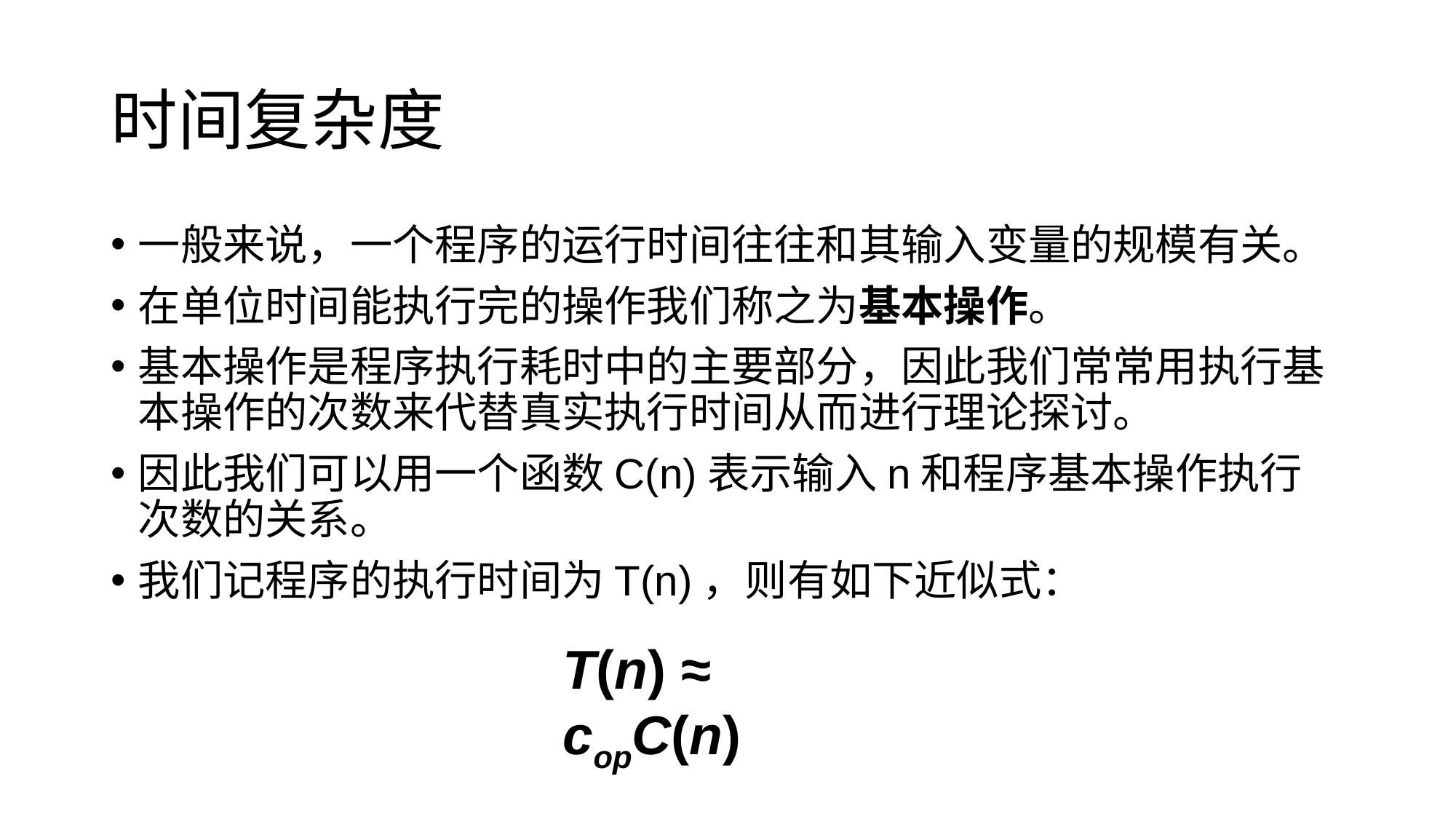

# 时间复杂度
一般来说，一个程序的运行时间往往和其输入变量的规模有关。
在单位时间能执行完的操作我们称之为基本操作。
基本操作是程序执行耗时中的主要部分，因此我们常常用执行基本操作的次数来代替真实执行时间从而进行理论探讨。
因此我们可以用一个函数C(n)表示输入n和程序基本操作执行次数的关系。
我们记程序的执行时间为T(n)，则有如下近似式：
T(n) ≈ copC(n)